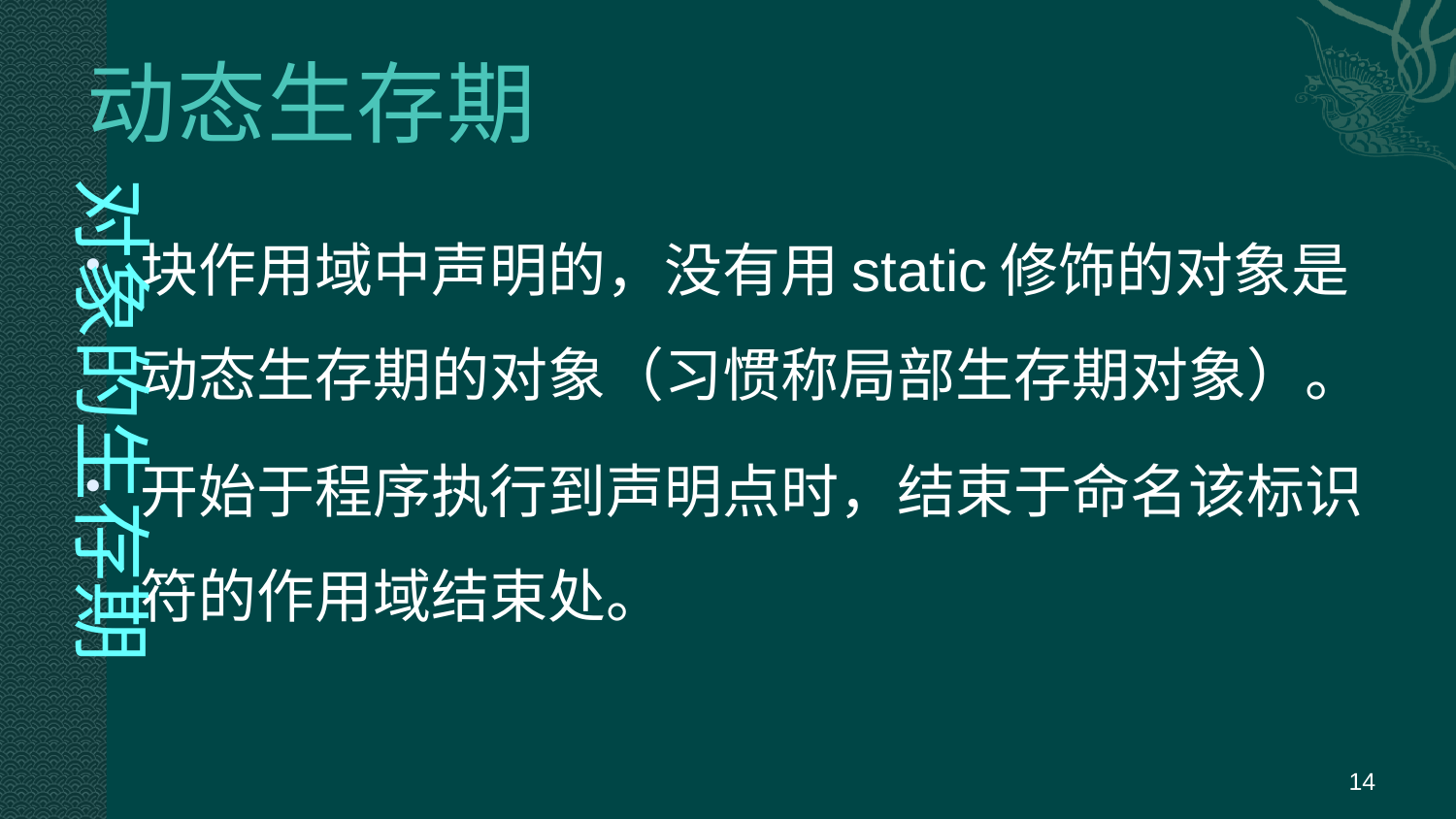

# 动态生存期
对象的生存期
块作用域中声明的，没有用static修饰的对象是动态生存期的对象（习惯称局部生存期对象）。
开始于程序执行到声明点时，结束于命名该标识符的作用域结束处。
14